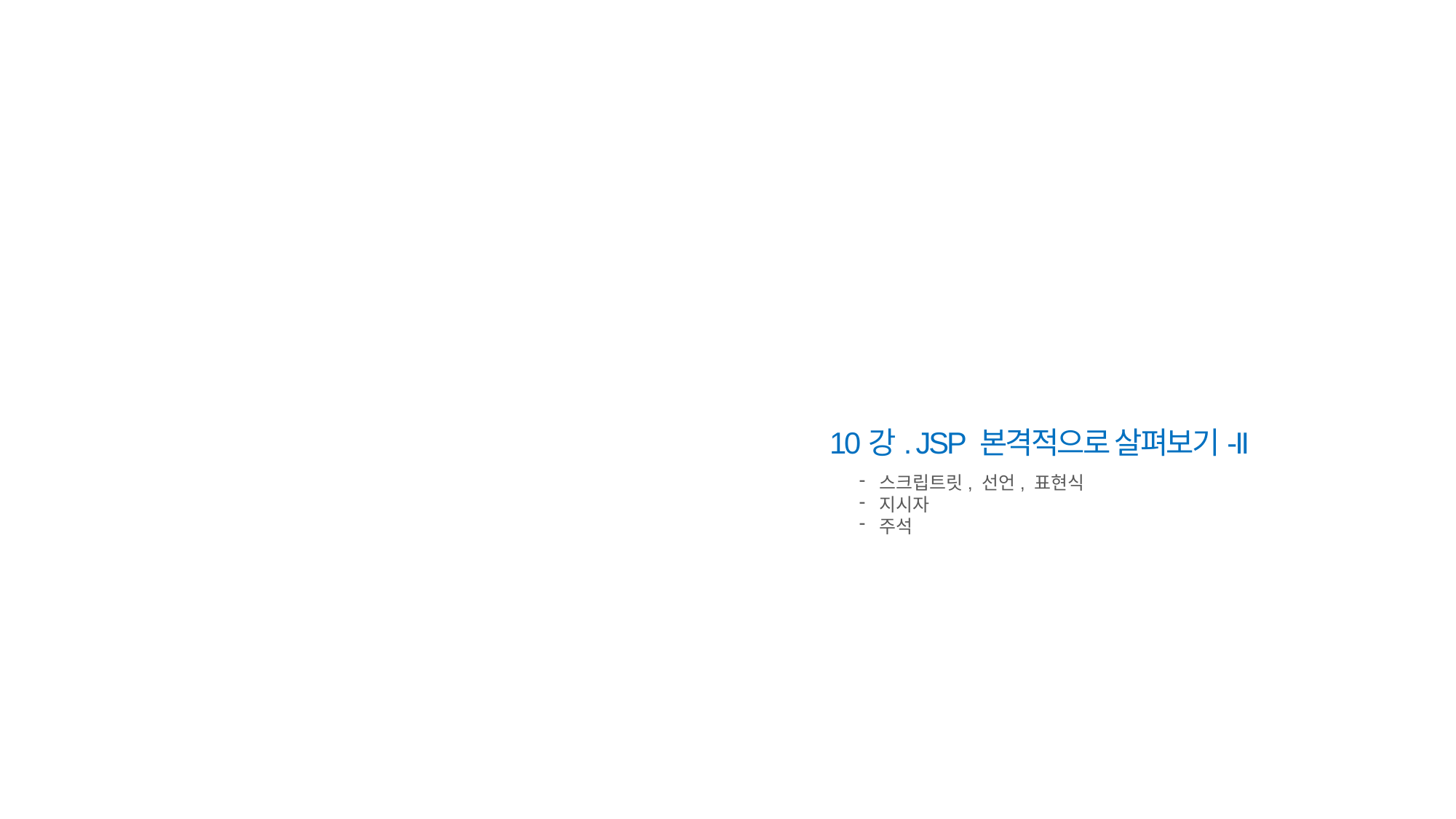

10강. JSP 본격적으로 살펴보기-II
스크립트릿, 선언, 표현식
지시자
주석